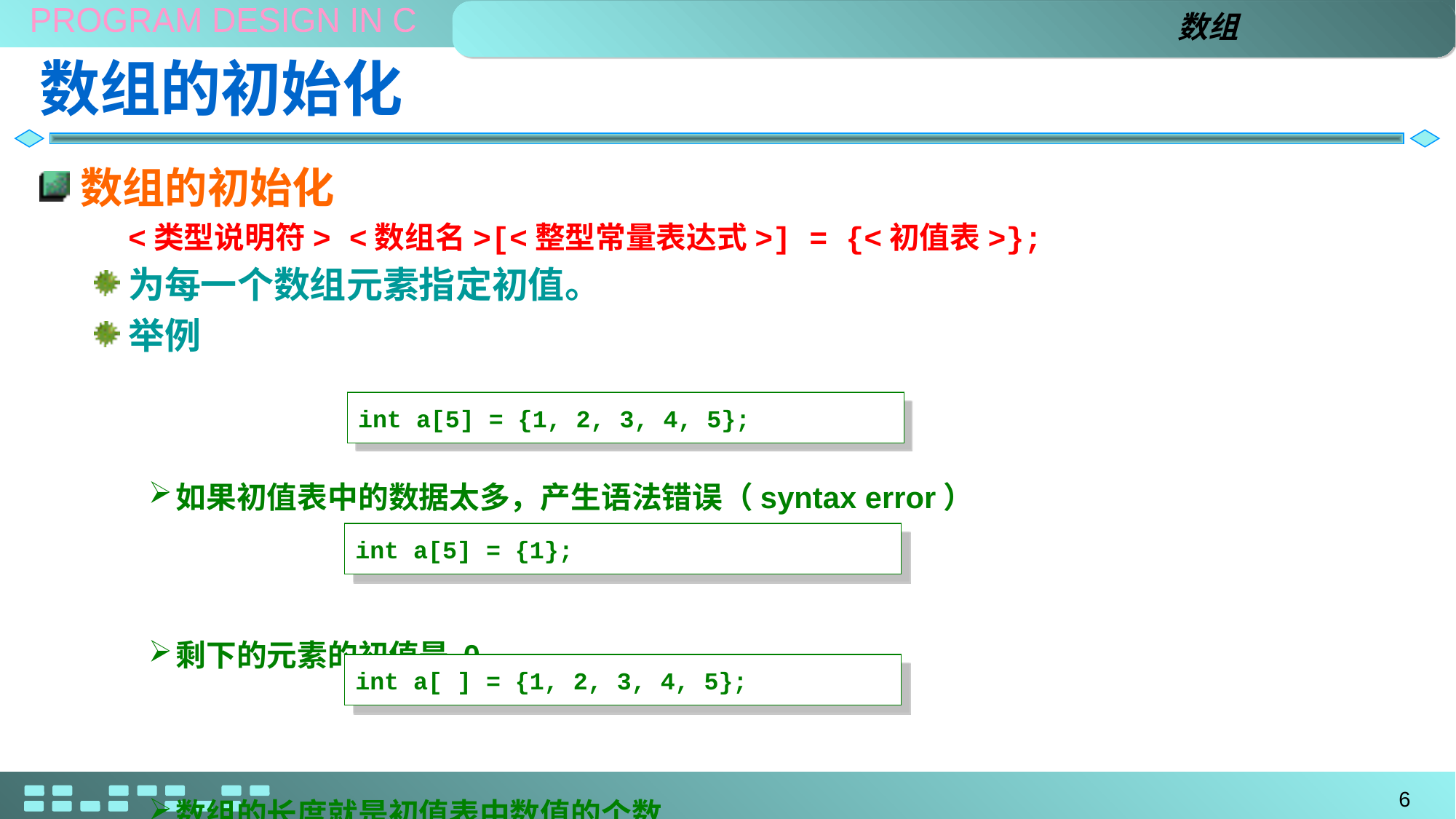

数组
# 数组的初始化
数组的初始化
	<类型说明符> <数组名>[<整型常量表达式>] = {<初值表>};
为每一个数组元素指定初值。
举例

如果初值表中的数据太多，产生语法错误（syntax error）

剩下的元素的初值是 0

数组的长度就是初值表中数值的个数
int a[5] = {1, 2, 3, 4, 5};
int a[5] = {1};
int a[ ] = {1, 2, 3, 4, 5};
6